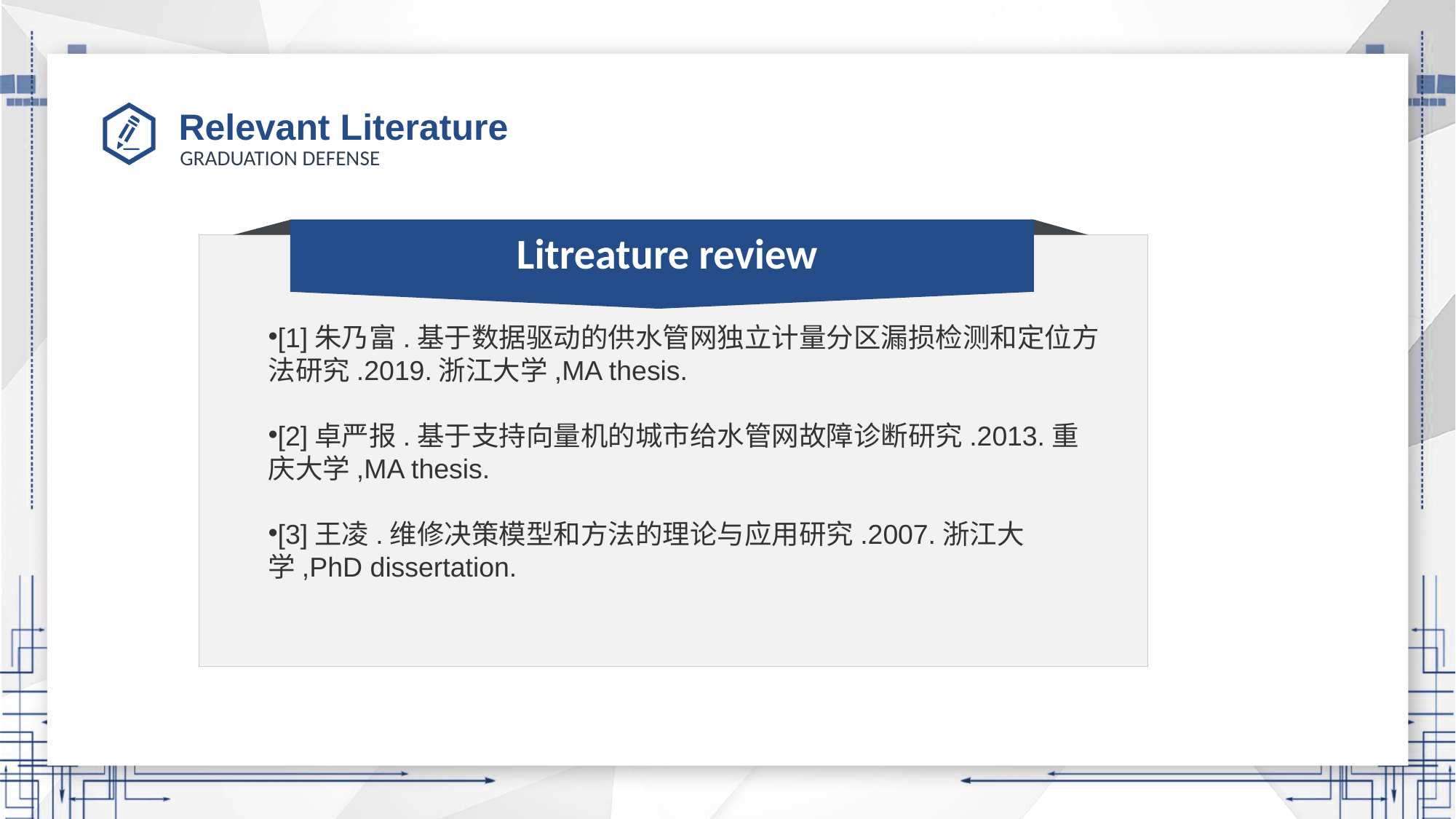

# Relevant Literature

[1]朱乃富.基于数据驱动的供水管网独立计量分区漏损检测和定位方法研究.2019.浙江大学,MA thesis.

[2]卓严报.基于支持向量机的城市给水管网故障诊断研究.2013.重庆大学,MA thesis.

[3]王凌.维修决策模型和方法的理论与应用研究.2007.浙江大学,PhD dissertation.

Litreature review